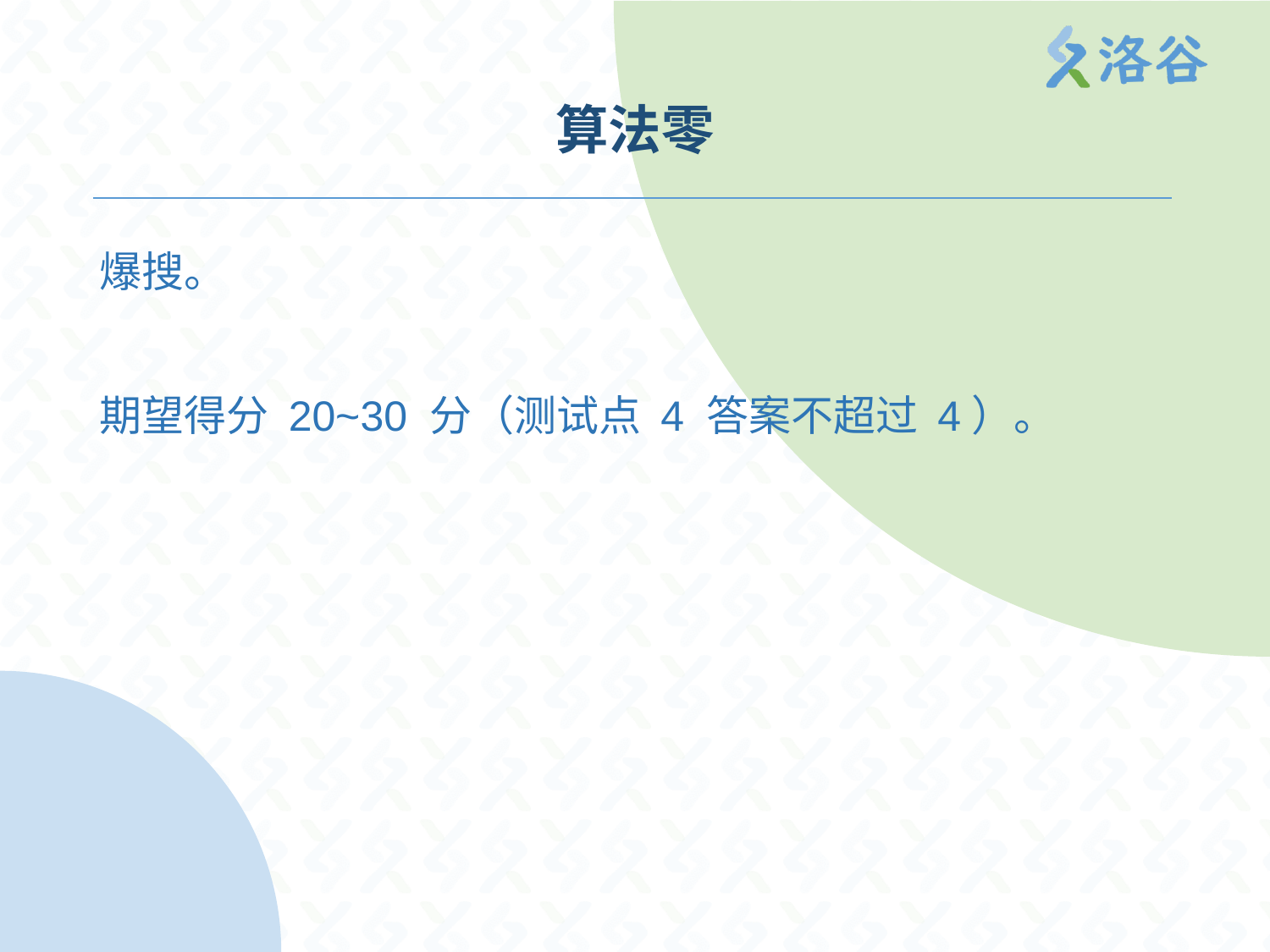

# 算法零
爆搜。

期望得分 20~30 分（测试点 4 答案不超过 4）。